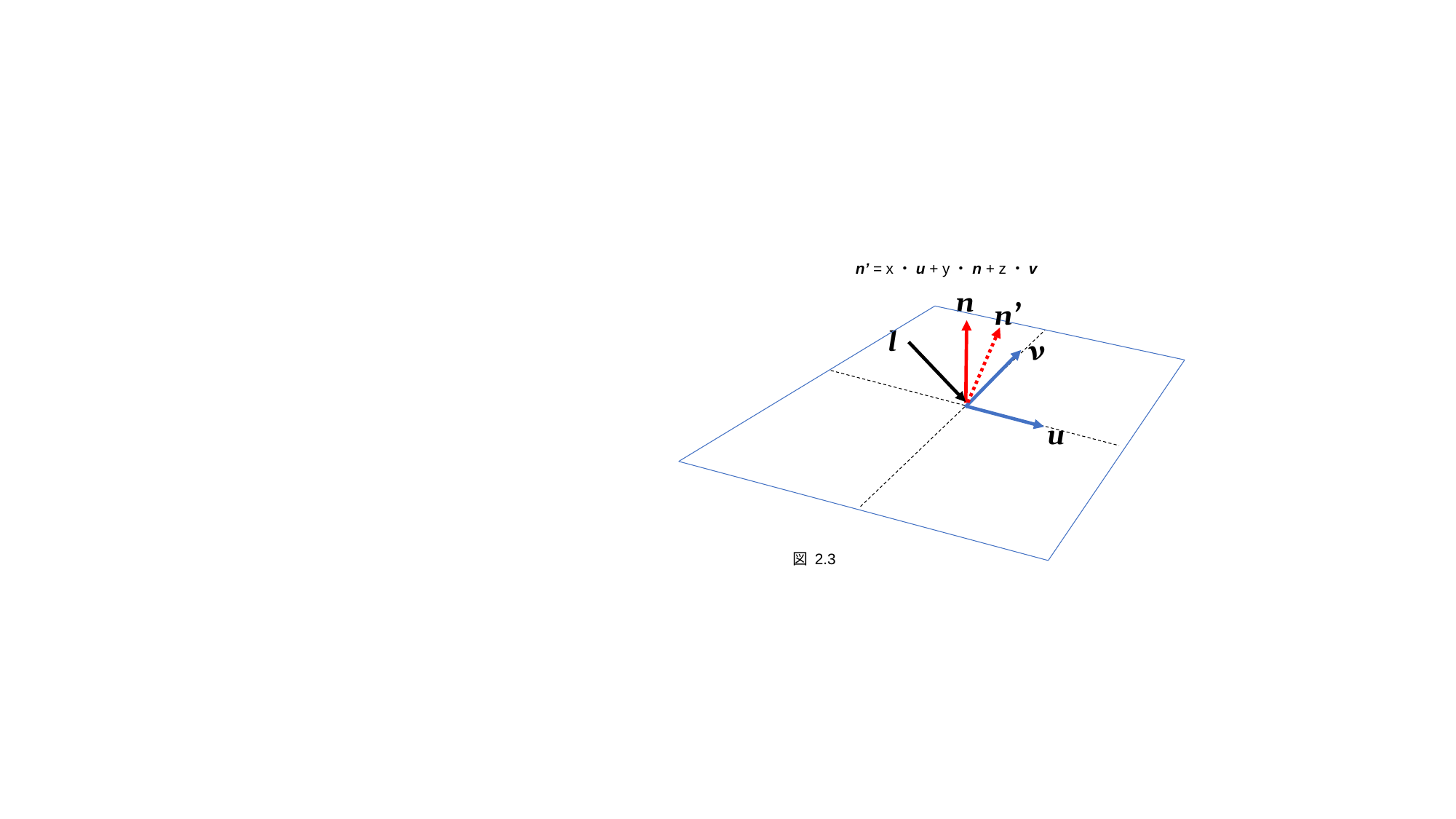

n’ = x・u + y・n + z・v
n
n’
l
v
u
図 2.3